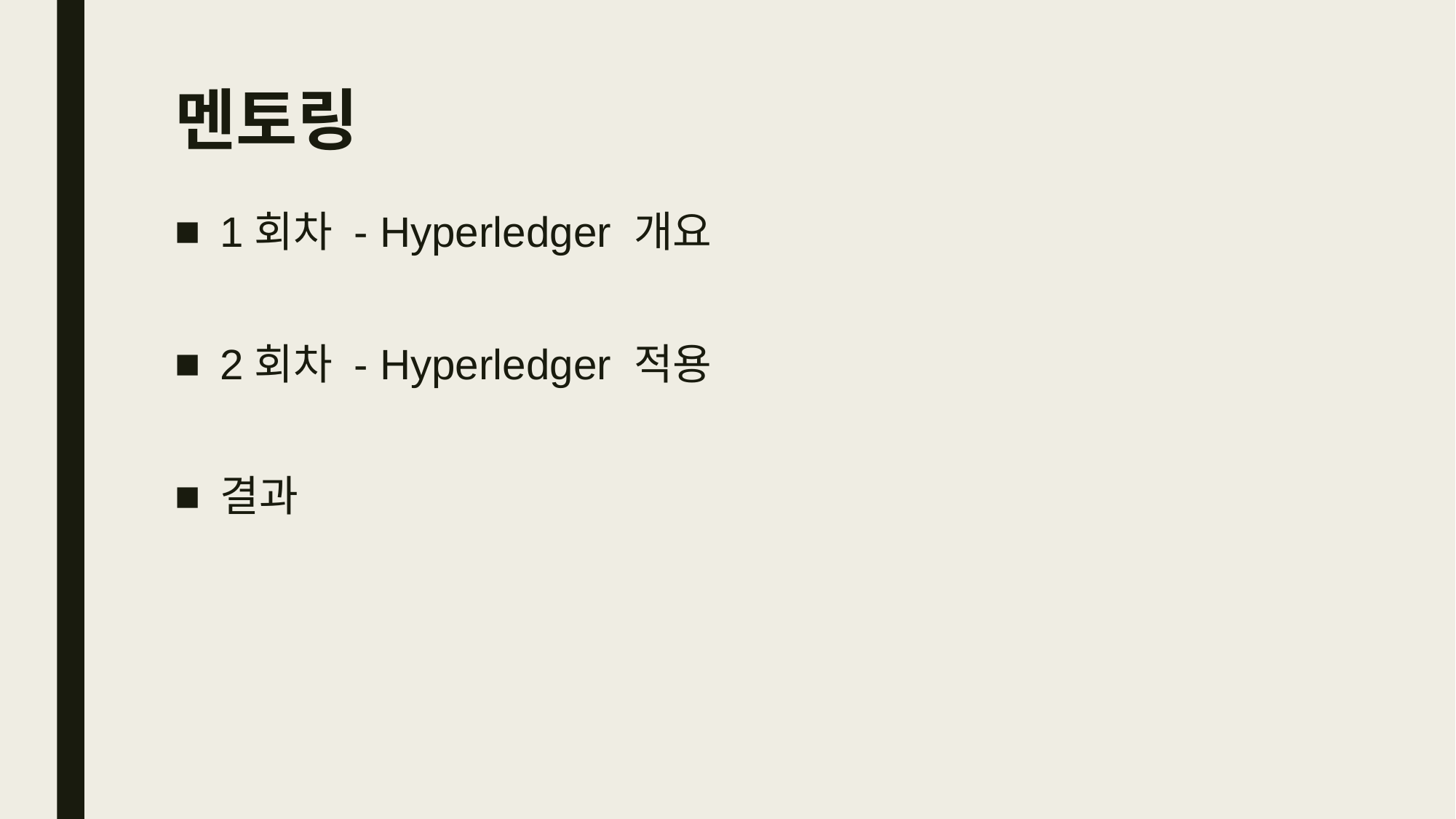

# 멘토링
1회차 - Hyperledger 개요

2회차 - Hyperledger 적용

결과